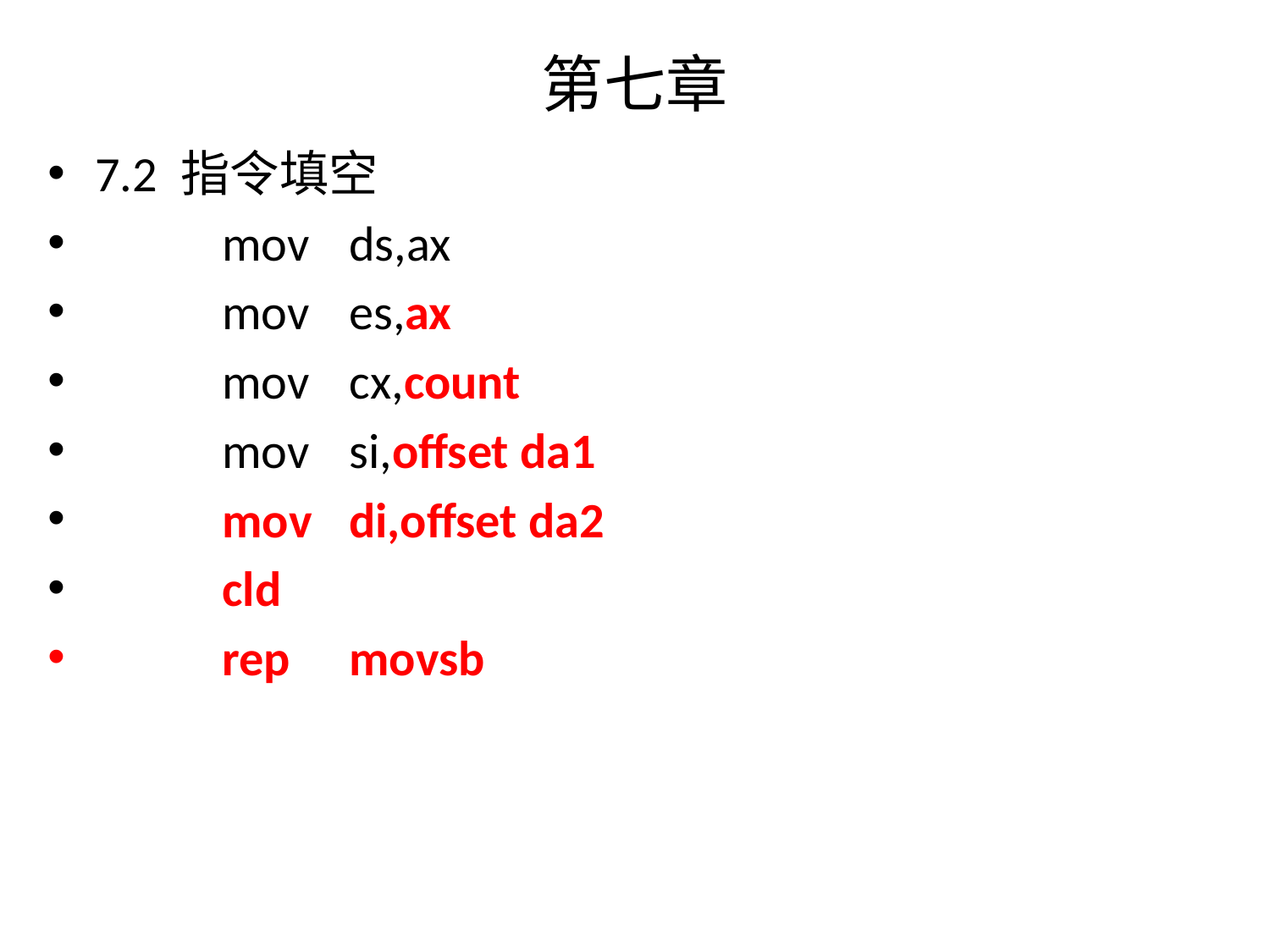

# 第七章
7.2 指令填空
	mov   	ds,ax
	mov	es,ax
 	mov	cx,count
	mov	si,offset da1
	mov	di,offset da2
	cld
	rep	movsb